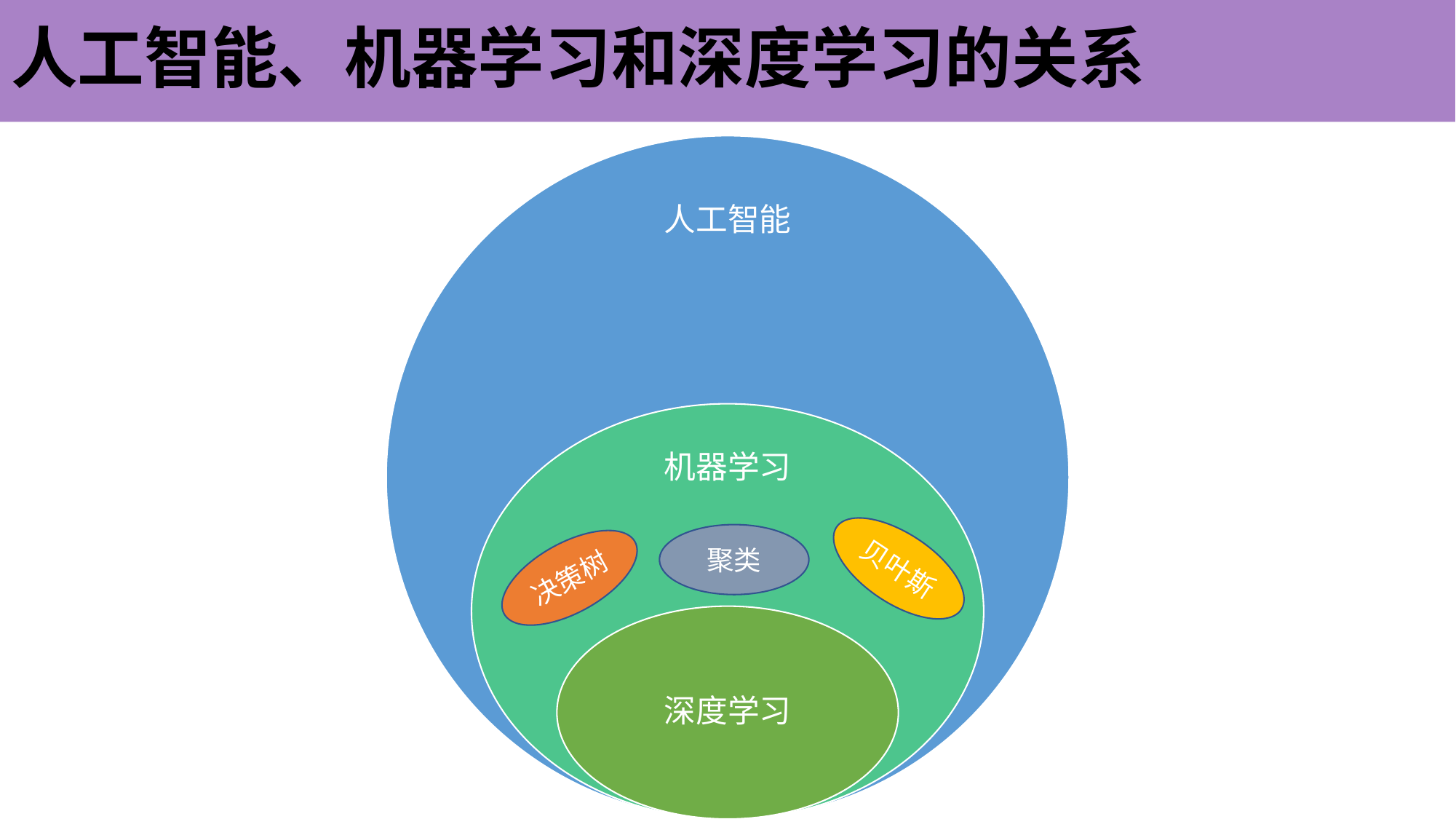

# 人工智能、机器学习和深度学习的关系
人工智能
机器学习
深度学习
聚类
贝叶斯
决策树